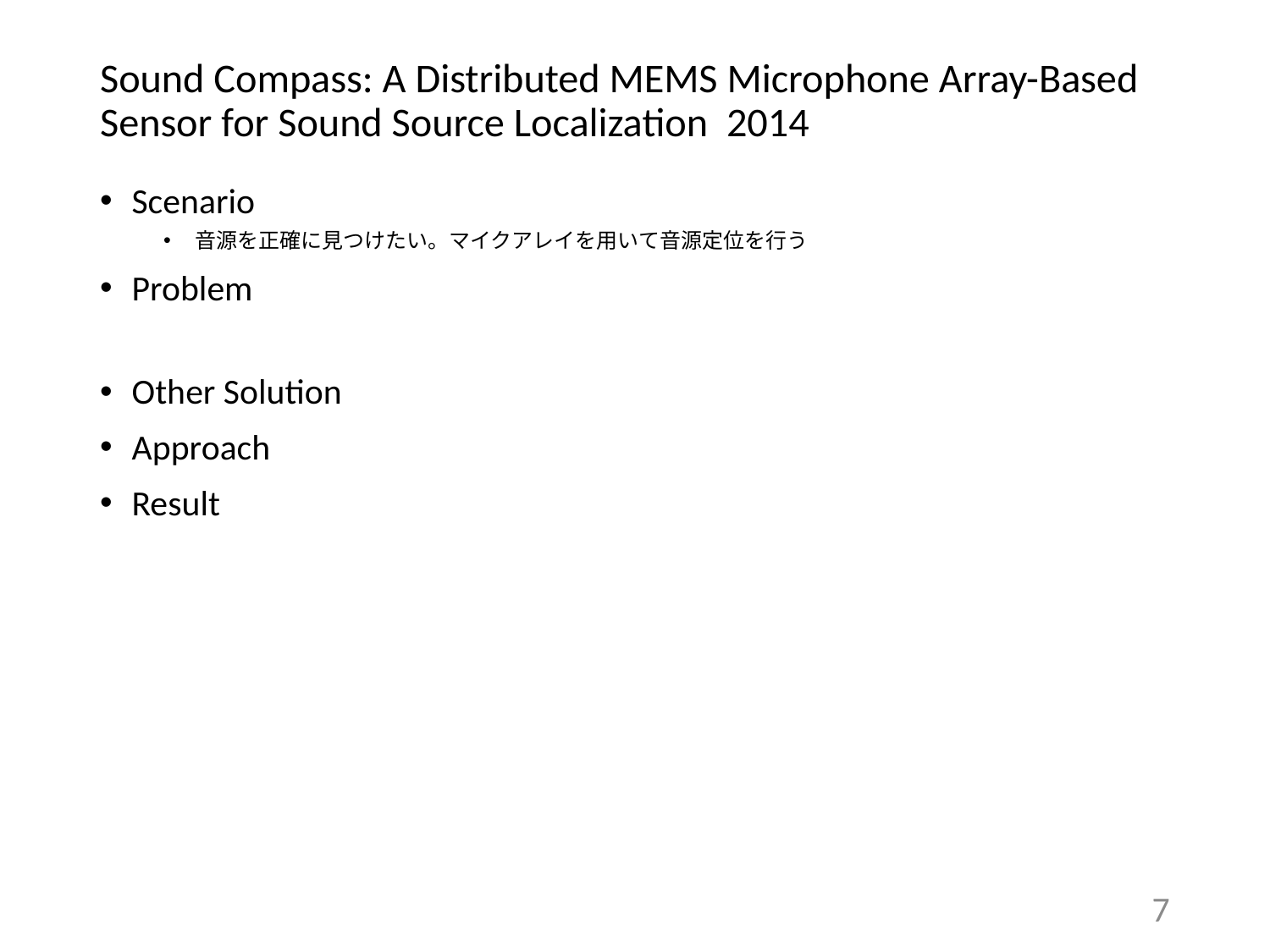

# Sound Compass: A Distributed MEMS Microphone Array-Based Sensor for Sound Source Localization  2014
Scenario
音源を正確に見つけたい。マイクアレイを用いて音源定位を行う
Problem

Other Solution
Approach
Result
7